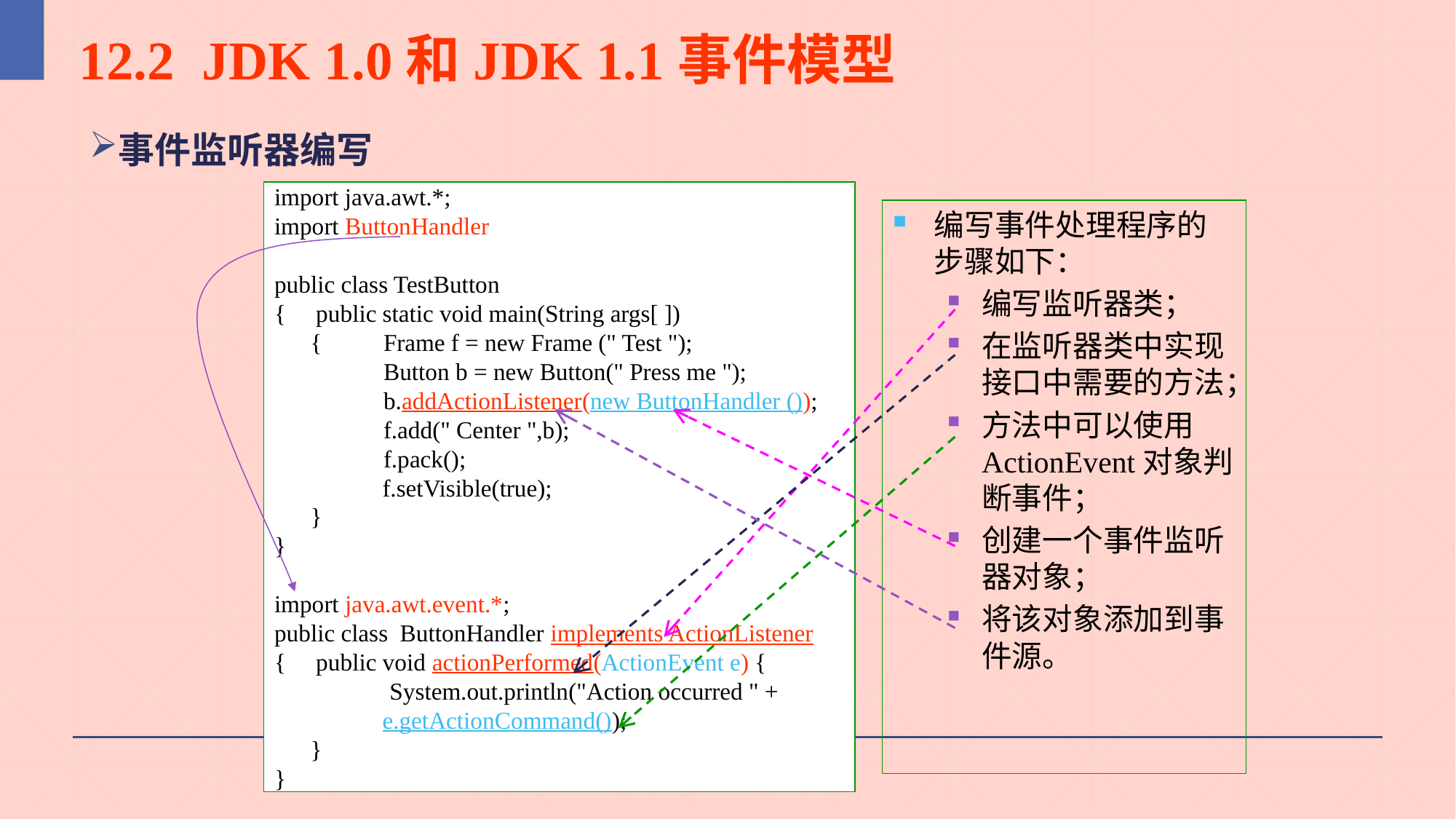

9
# 12.2  JDK 1.0和JDK 1.1事件模型
事件监听器编写
import java.awt.*;
import ButtonHandler

public class TestButton
{     public static void main(String args[ ])
      {	Frame f = new Frame (" Test ");
	Button b = new Button(" Press me ");
	b.addActionListener(new ButtonHandler ());
	f.add(" Center ",b);
	f.pack();
                  f.setVisible(true);
      }
}

import java.awt.event.*;
public class  ButtonHandler implements ActionListener
{     public void actionPerformed(ActionEvent e) {
	 System.out.println("Action occurred " +
                  e.getActionCommand());
      }
}
编写事件处理程序的步骤如下：
编写监听器类；
在监听器类中实现接口中需要的方法；
方法中可以使用ActionEvent对象判断事件；
创建一个事件监听器对象；
将该对象添加到事件源。